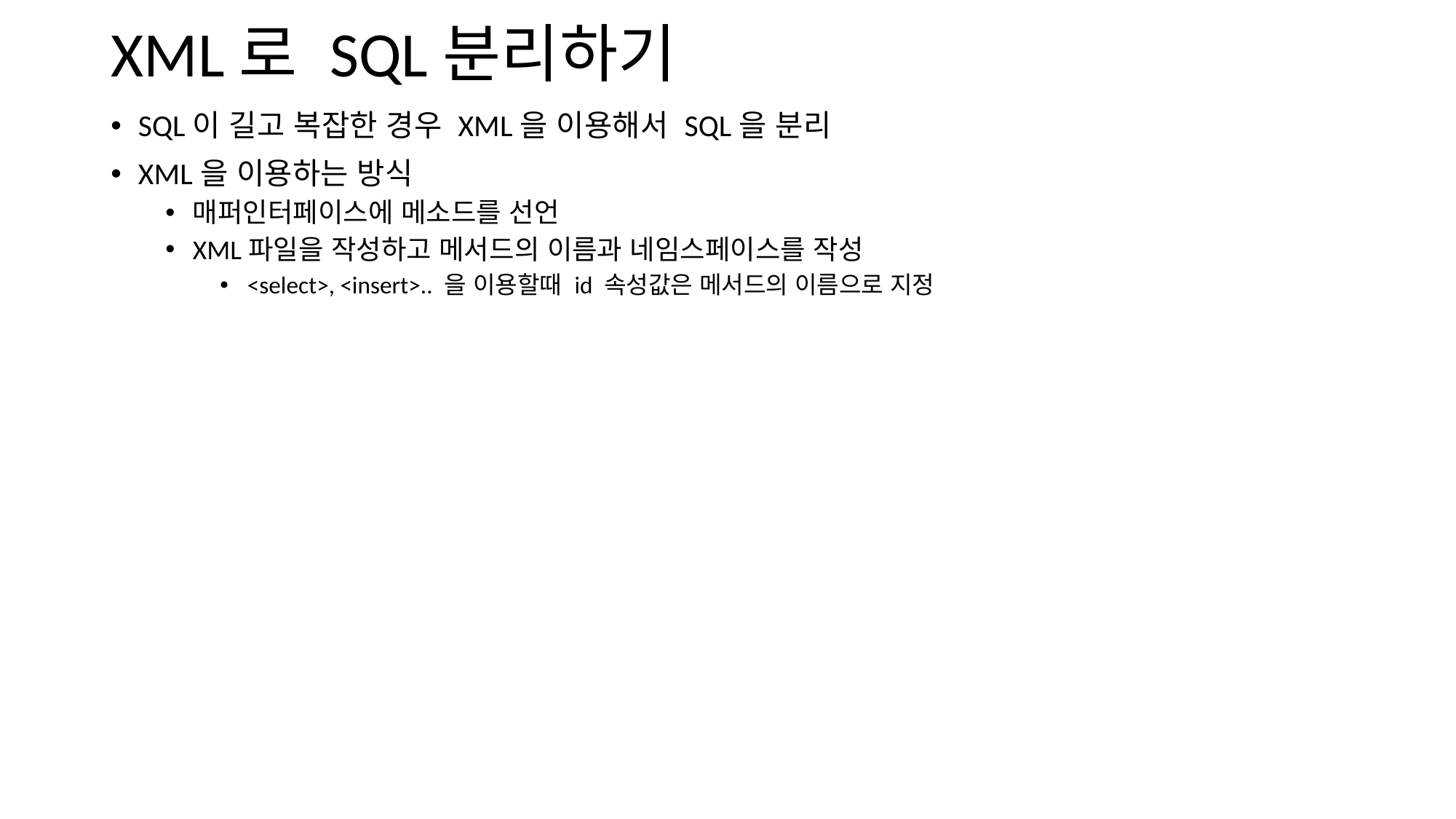

# XML로 SQL분리하기
SQL이 길고 복잡한 경우 XML을 이용해서 SQL을 분리
XML을 이용하는 방식
매퍼인터페이스에 메소드를 선언
XML파일을 작성하고 메서드의 이름과 네임스페이스를 작성
<select>, <insert>.. 을 이용할때 id 속성값은 메서드의 이름으로 지정